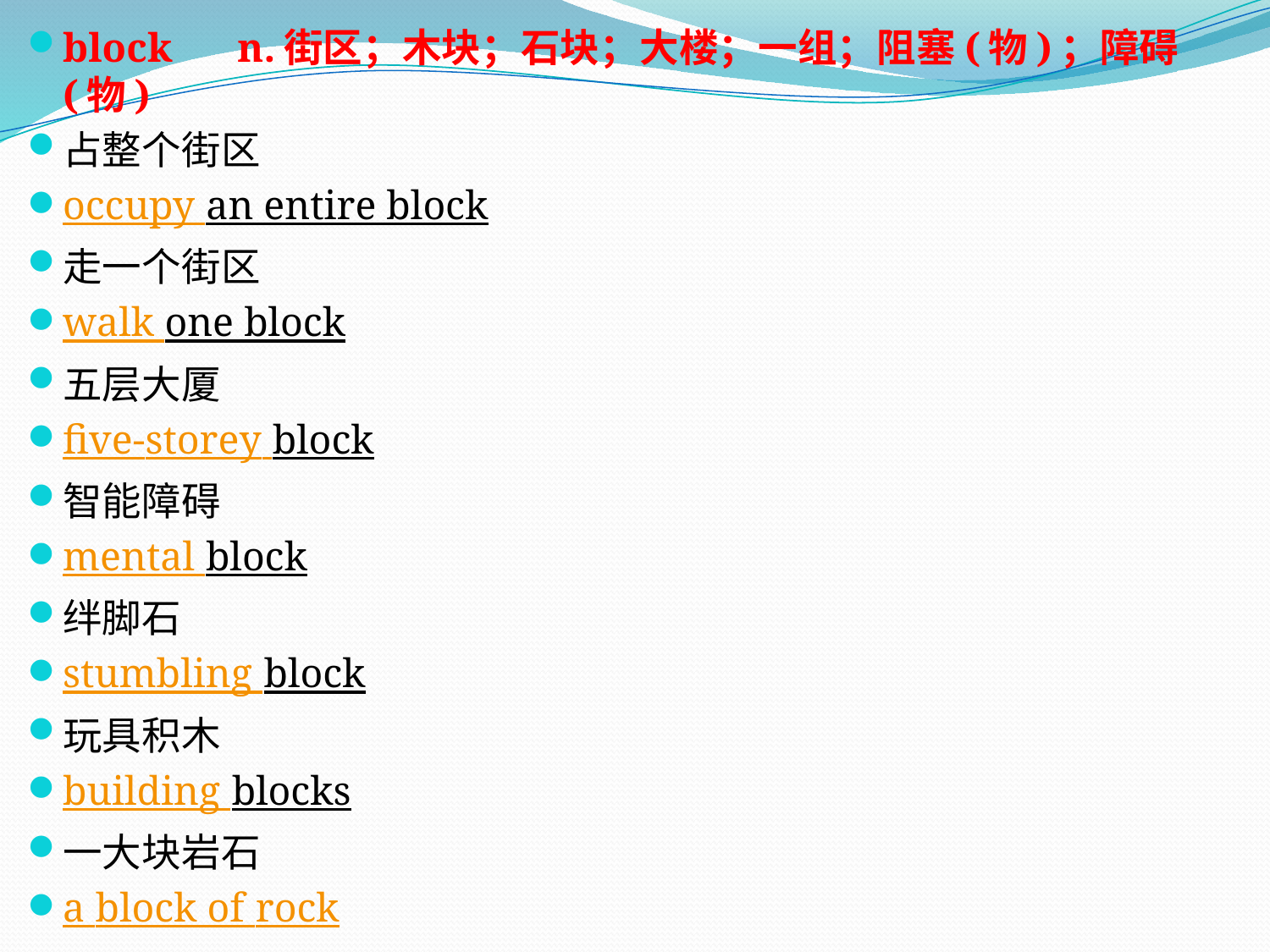

block　 n.街区；木块；石块；大楼；一组；阻塞(物)；障碍(物)
占整个街区
occupy an entire block
走一个街区
walk one block
五层大厦
five-storey block
智能障碍
mental block
绊脚石
stumbling block
玩具积木
building blocks
一大块岩石
a block of rock